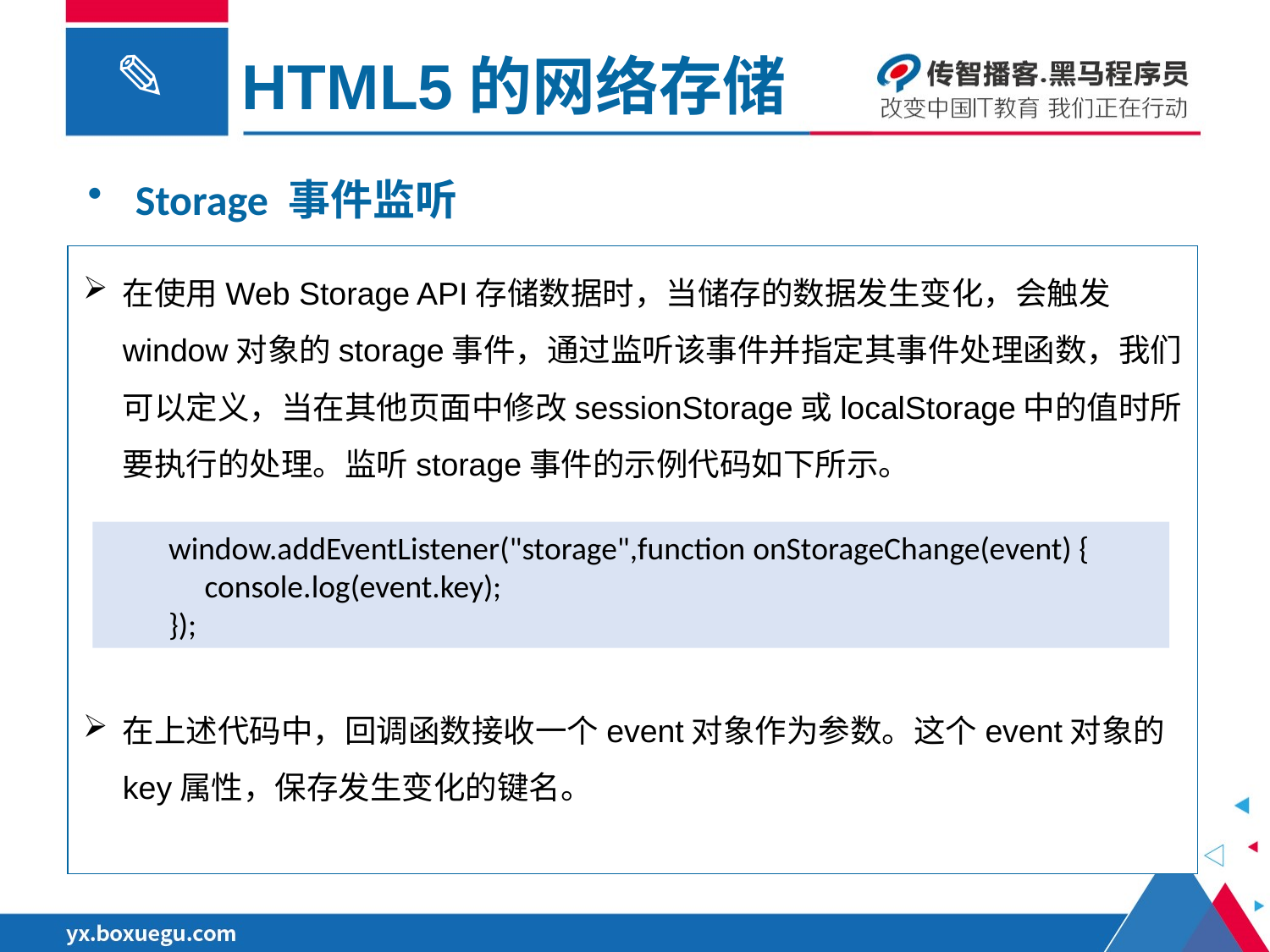

HTML5的网络存储
Storage 事件监听

在使用Web Storage API存储数据时，当储存的数据发生变化，会触发window对象的storage事件，通过监听该事件并指定其事件处理函数，我们可以定义，当在其他页面中修改sessionStorage或localStorage中的值时所要执行的处理。监听storage事件的示例代码如下所示。

window.addEventListener("storage",function onStorageChange(event) {
     console.log(event.key);
});

在上述代码中，回调函数接收一个event对象作为参数。这个event对象的key属性，保存发生变化的键名。